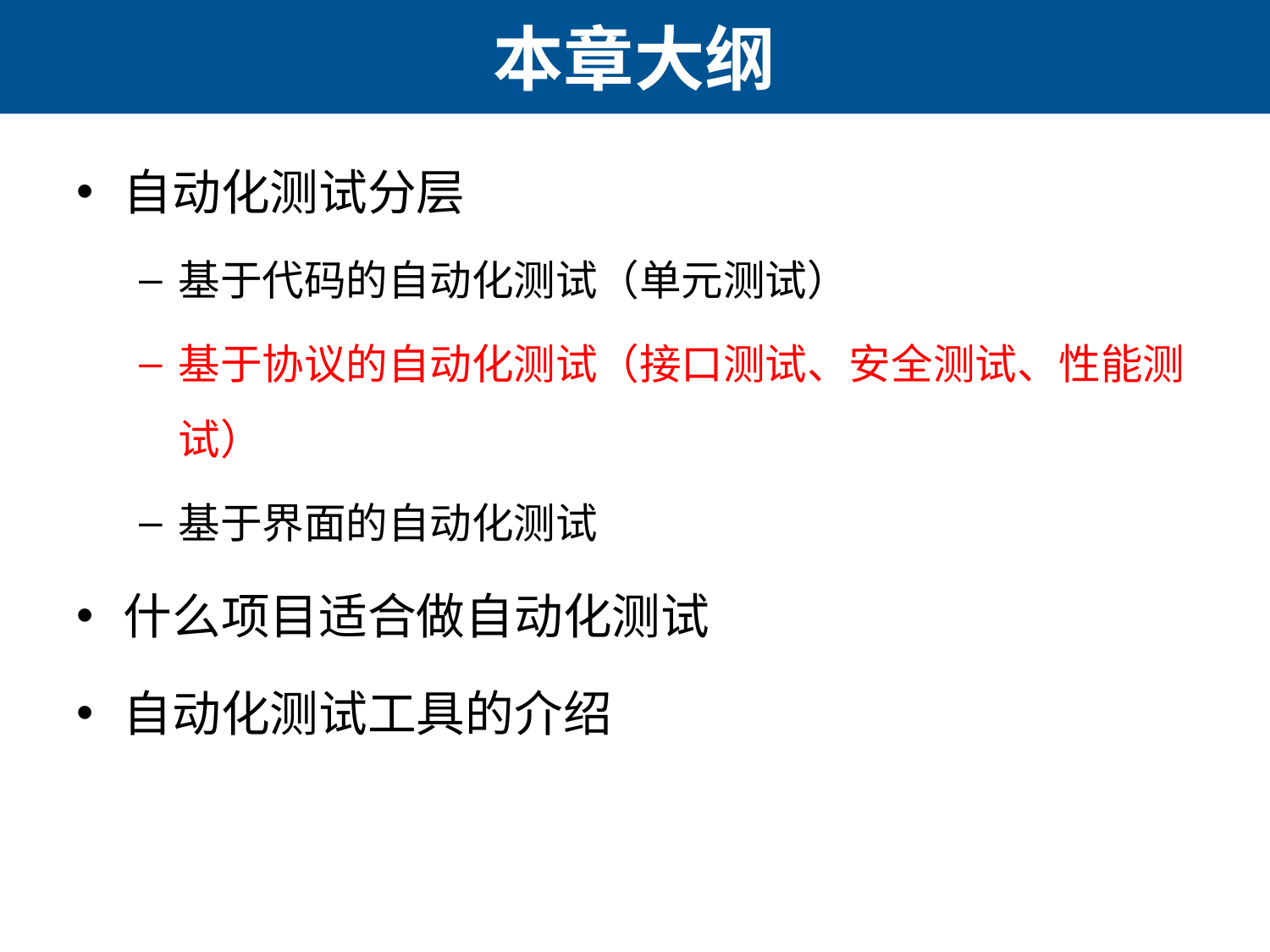

# 本章大纲
自动化测试分层
基于代码的自动化测试（单元测试）
基于协议的自动化测试（接口测试、安全测试、性能测试）
基于界面的自动化测试
什么项目适合做自动化测试
自动化测试工具的介绍